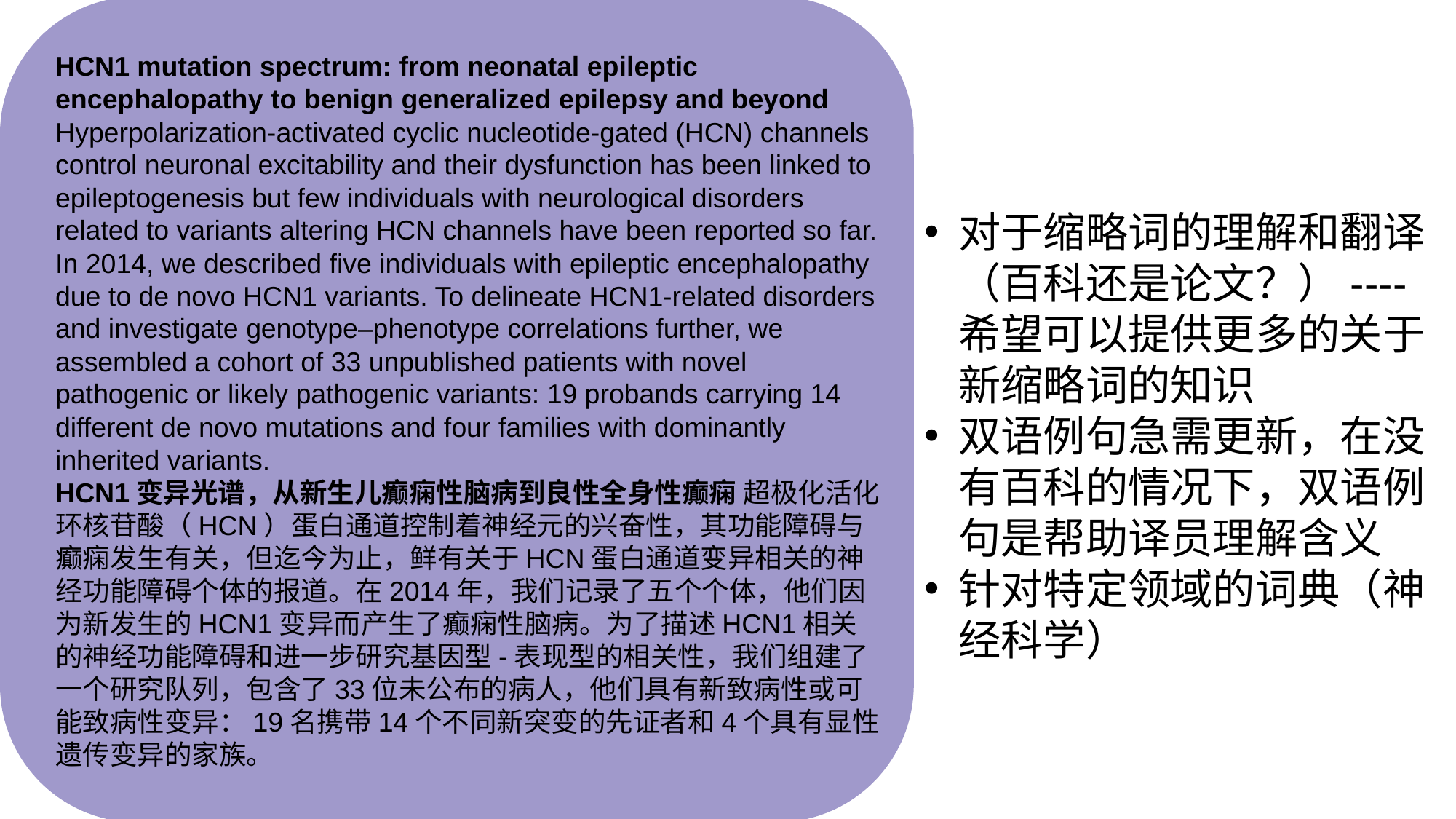

HCN1 mutation spectrum: from neonatal epileptic encephalopathy to benign generalized epilepsy and beyond Hyperpolarization-activated cyclic nucleotide-gated (HCN) channels control neuronal excitability and their dysfunction has been linked to epileptogenesis but few individuals with neurological disorders related to variants altering HCN channels have been reported so far. In 2014, we described five individuals with epileptic encephalopathy due to de novo HCN1 variants. To delineate HCN1-related disorders and investigate genotype–phenotype correlations further, we assembled a cohort of 33 unpublished patients with novel pathogenic or likely pathogenic variants: 19 probands carrying 14 different de novo mutations and four families with dominantly inherited variants.
HCN1变异光谱，从新生儿癫痫性脑病到良性全身性癫痫 超极化活化环核苷酸（HCN）蛋白通道控制着神经元的兴奋性，其功能障碍与癫痫发生有关，但迄今为止，鲜有关于HCN蛋白通道变异相关的神经功能障碍个体的报道。在2014年，我们记录了五个个体，他们因为新发生的HCN1变异而产生了癫痫性脑病。为了描述HCN1相关的神经功能障碍和进一步研究基因型-表现型的相关性，我们组建了一个研究队列，包含了33位未公布的病人，他们具有新致病性或可能致病性变异：19名携带14个不同新突变的先证者和4个具有显性遗传变异的家族。
对于缩略词的理解和翻译（百科还是论文？）----希望可以提供更多的关于新缩略词的知识
双语例句急需更新，在没有百科的情况下，双语例句是帮助译员理解含义
针对特定领域的词典（神经科学）